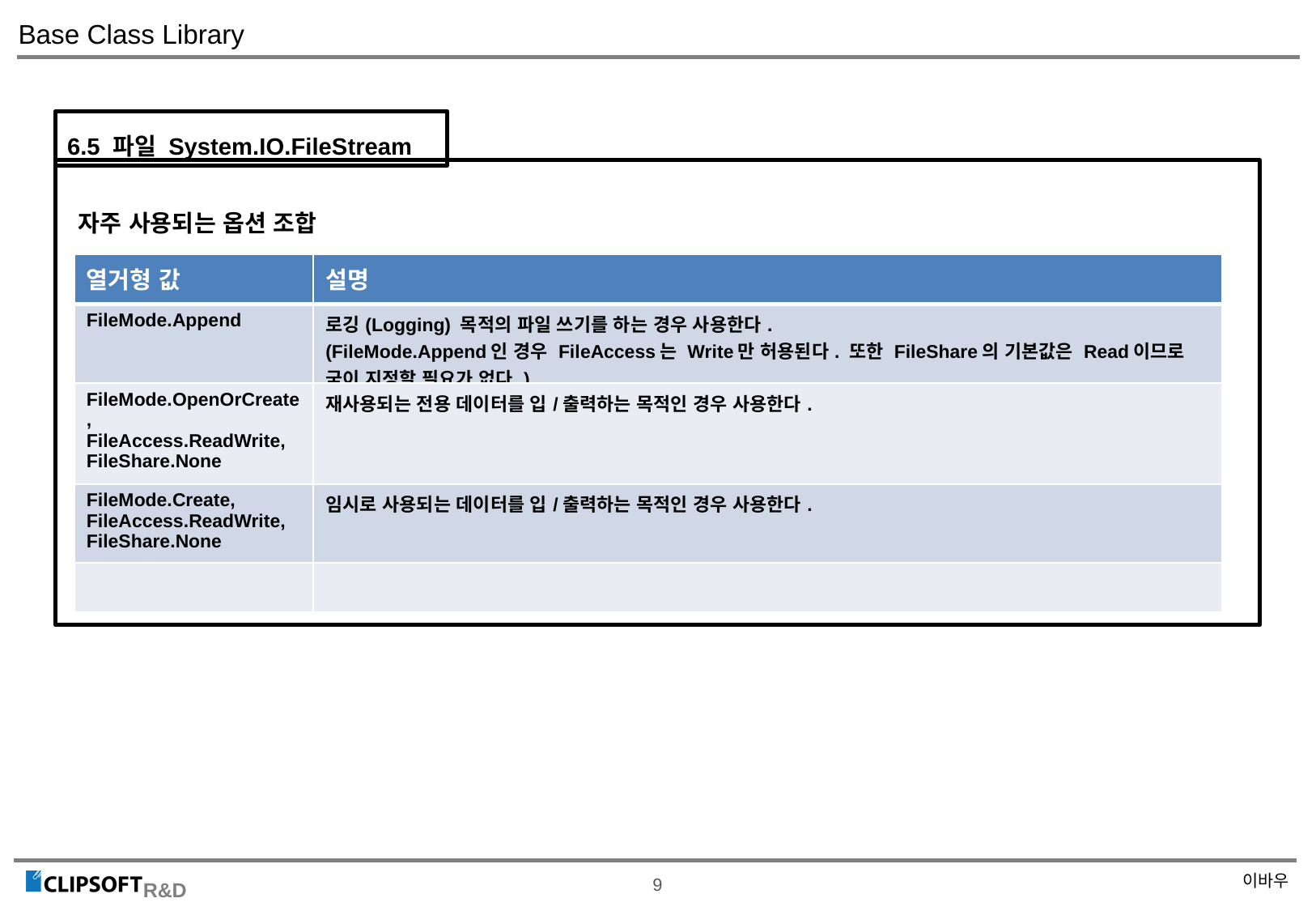

# Base Class Library
6.5 파일 System.IO.FileStream

 자주 사용되는 옵션 조합

| 열거형 값 | 설명 |
| --- | --- |
| FileMode.Append | 로깅(Logging) 목적의 파일 쓰기를 하는 경우 사용한다. (FileMode.Append인 경우 FileAccess는 Write만 허용된다. 또한 FileShare의 기본값은 Read이므로 굳이 지정할 필요가 없다.) |
| FileMode.OpenOrCreate, FileAccess.ReadWrite, FileShare.None | 재사용되는 전용 데이터를 입/출력하는 목적인 경우 사용한다. |
| FileMode.Create, FileAccess.ReadWrite, FileShare.None | 임시로 사용되는 데이터를 입/출력하는 목적인 경우 사용한다. |
|  |  |
이바우